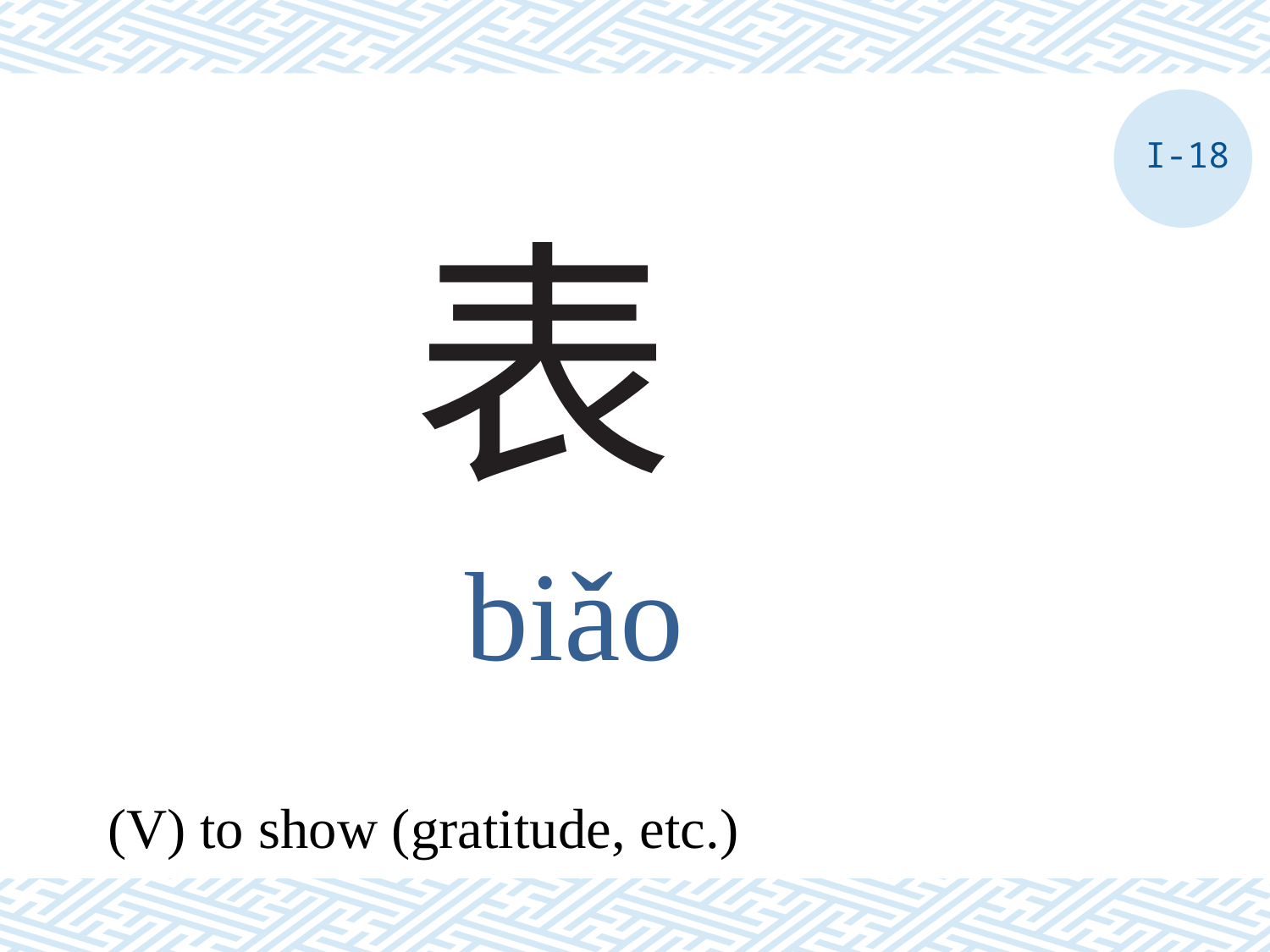

I-18

# 表
biǎo
(V) to show (gratitude, etc.)